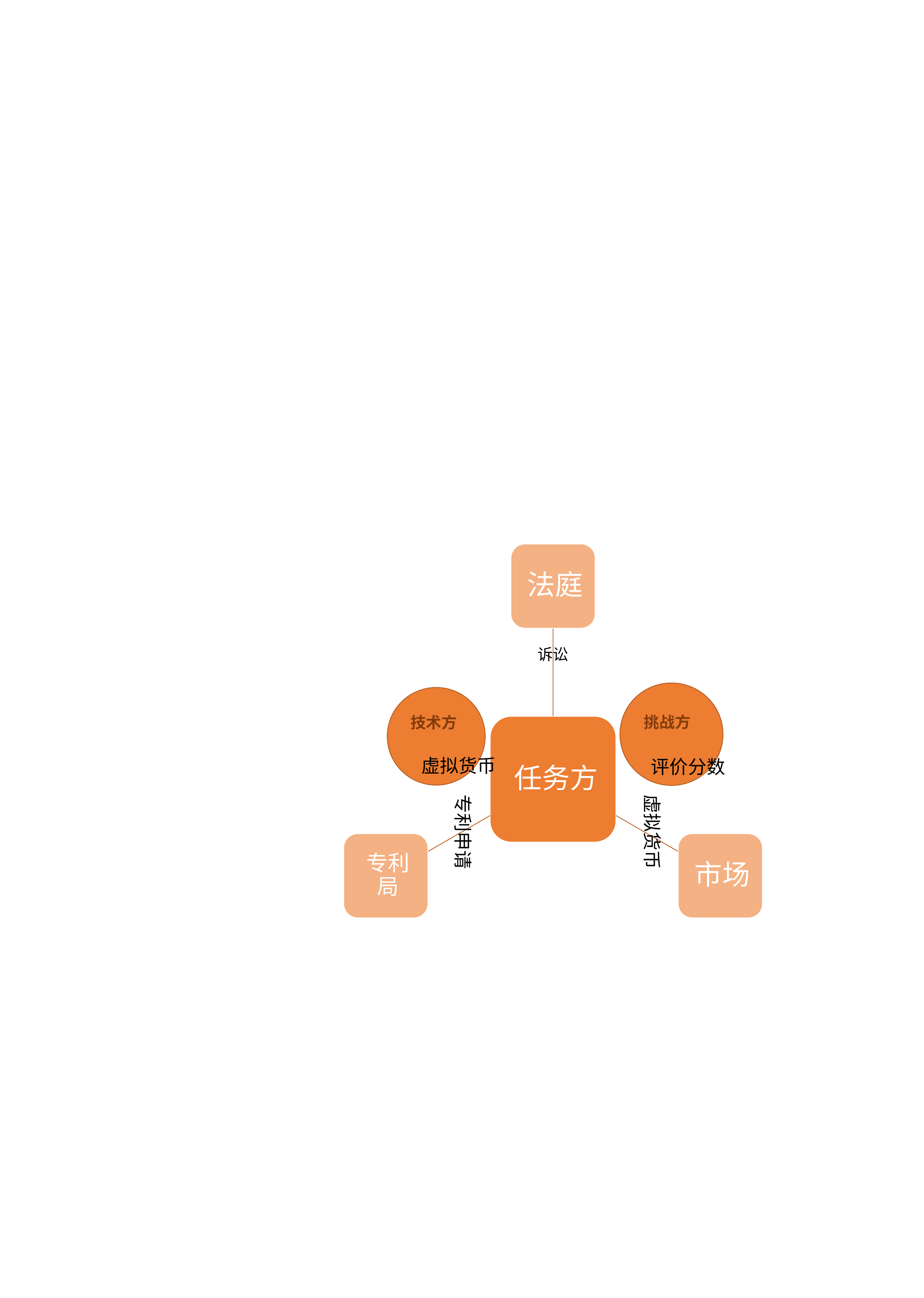

任务方
法庭
市场
专利局
诉讼

挑战方
技术方
虚拟货币
评价分数
专利申请
虚拟货币